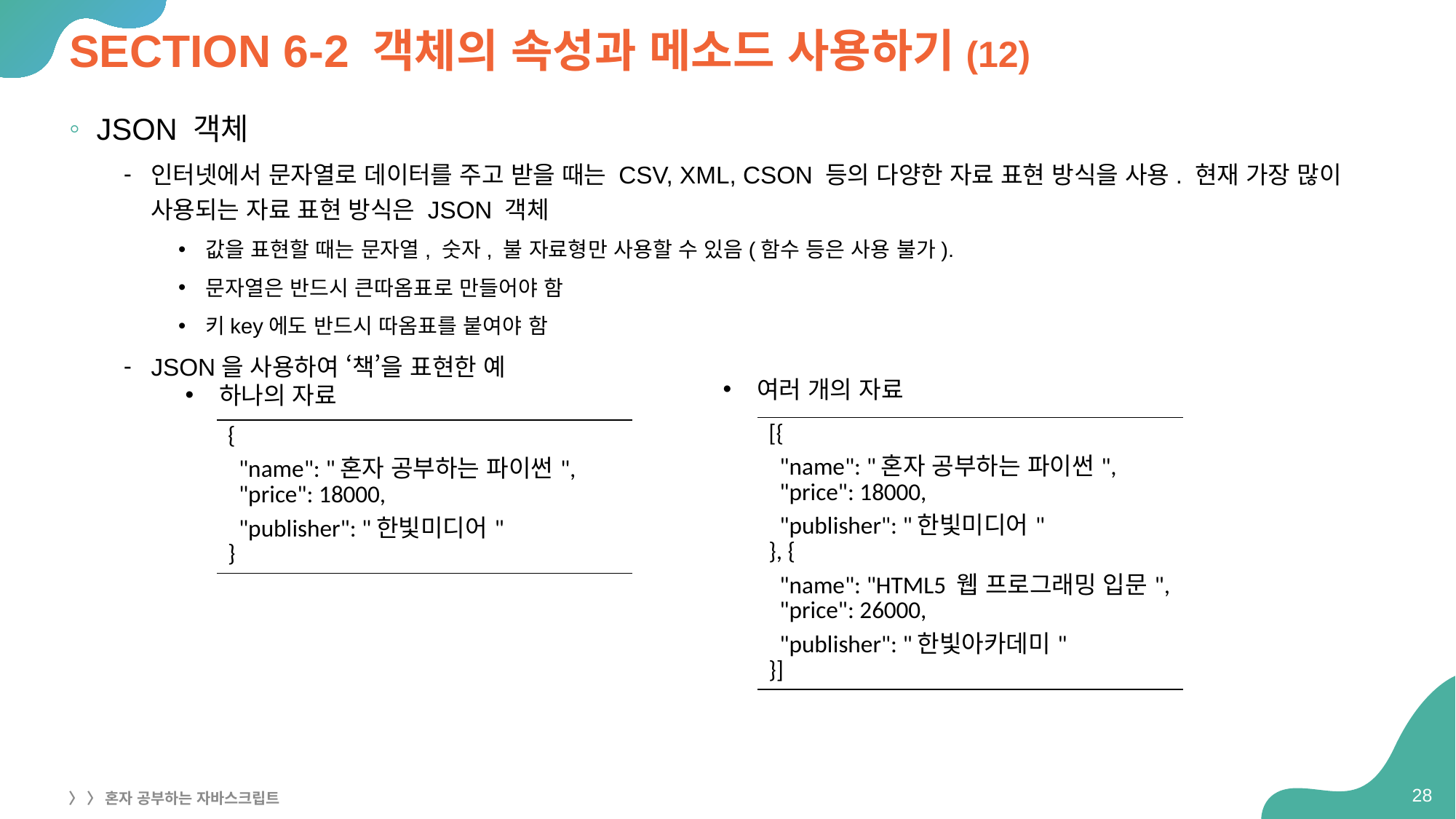

# SECTION 6-2 객체의 속성과 메소드 사용하기(12)
JSON 객체
인터넷에서 문자열로 데이터를 주고 받을 때는 CSV, XML, CSON 등의 다양한 자료 표현 방식을 사용. 현재 가장 많이 사용되는 자료 표현 방식은 JSON 객체
값을 표현할 때는 문자열, 숫자, 불 자료형만 사용할 수 있음(함수 등은 사용 불가).
문자열은 반드시 큰따옴표로 만들어야 함
키key에도 반드시 따옴표를 붙여야 함
JSON을 사용하여 ‘책’을 표현한 예

여러 개의 자료
하나의 자료
| [{ "name": "혼자 공부하는 파이썬", "price": 18000, "publisher": "한빛미디어" }, { "name": "HTML5 웹 프로그래밍 입문", "price": 26000, "publisher": "한빛아카데미" }] |
| --- |
| { "name": "혼자 공부하는 파이썬", "price": 18000, "publisher": "한빛미디어" } |
| --- |
28
〉 〉 혼자 공부하는 자바스크립트